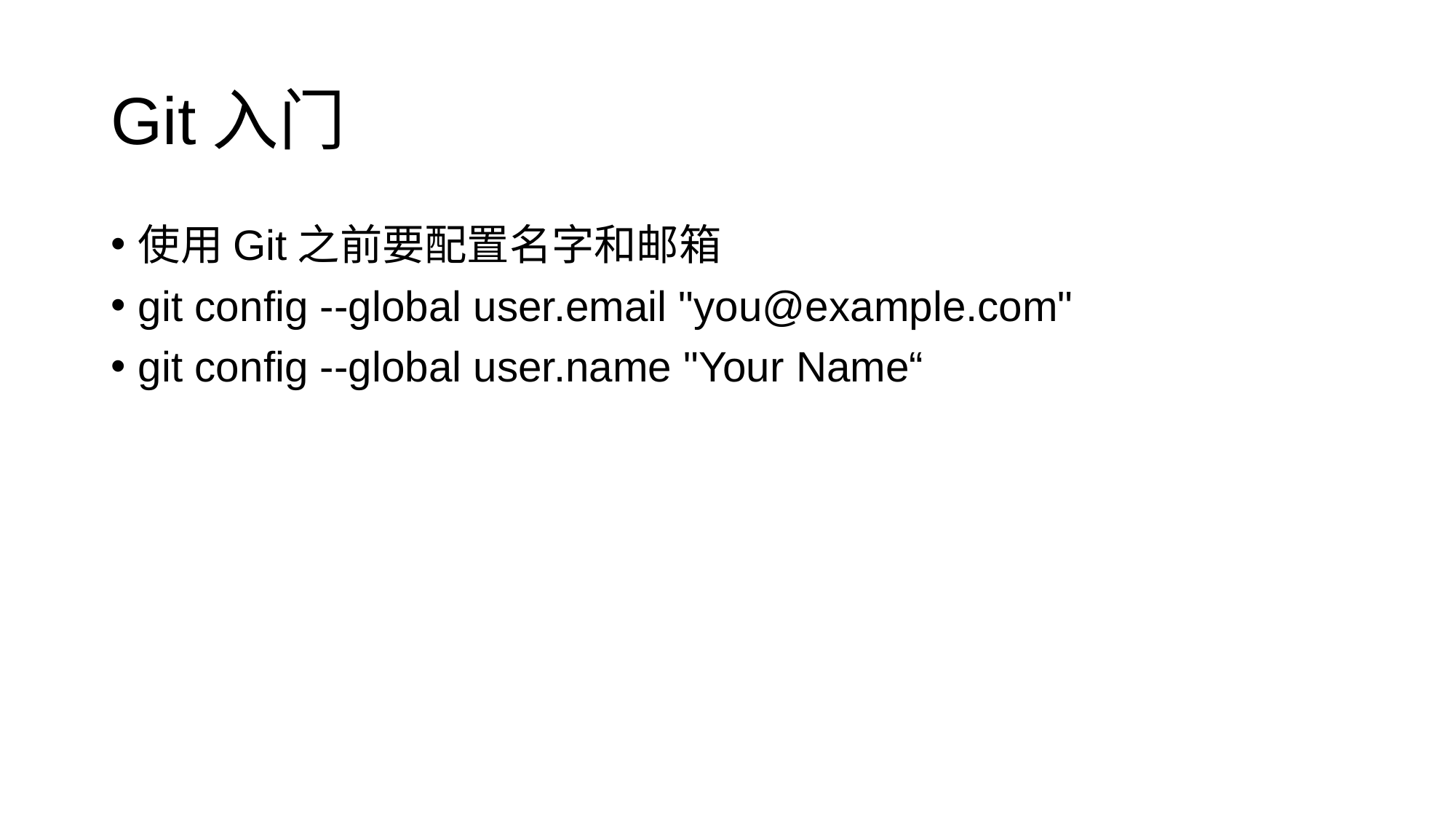

# Git入门
使用Git之前要配置名字和邮箱
git config --global user.email "you@example.com"
git config --global user.name "Your Name“